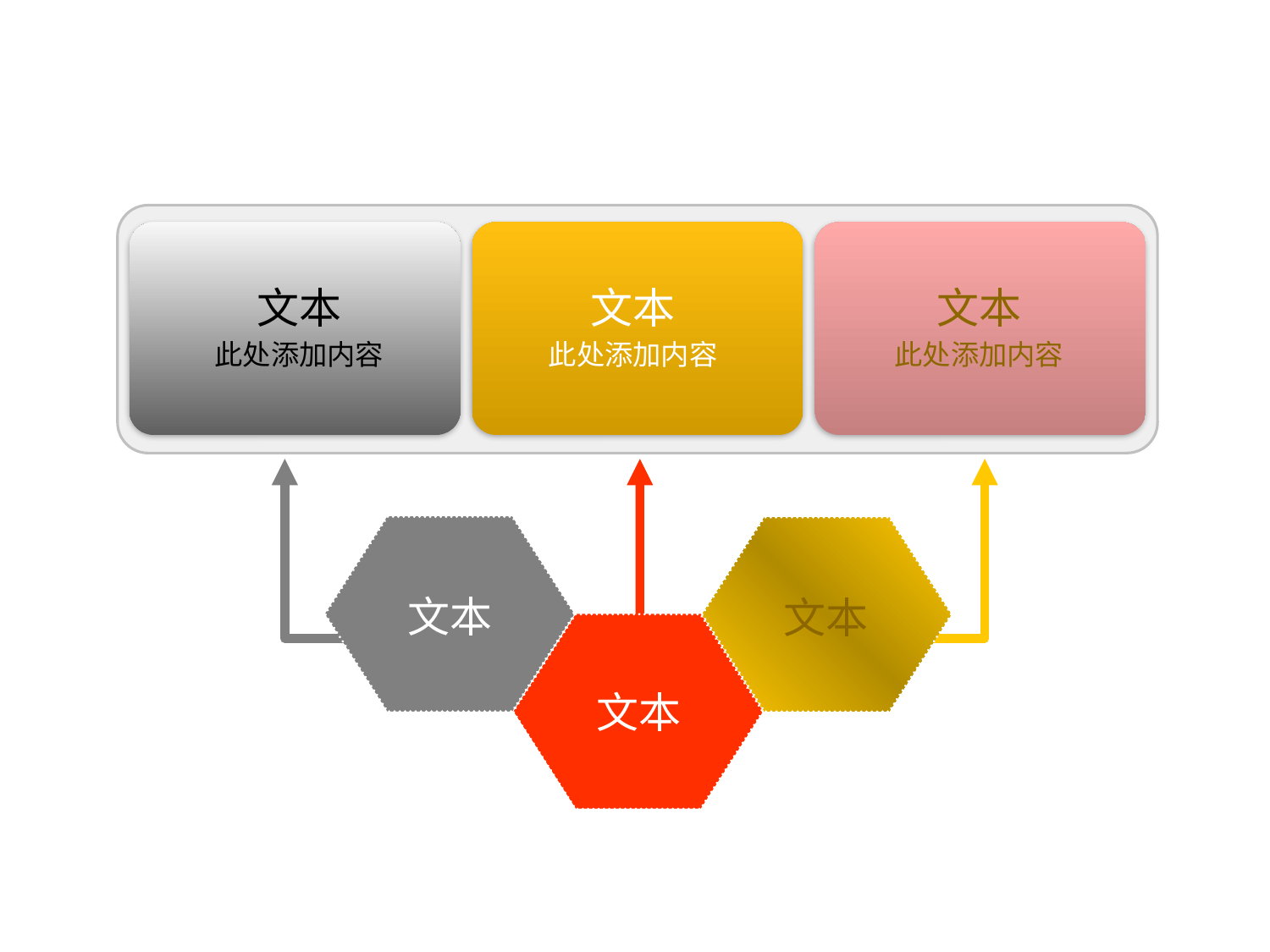

文本
文本
文本
此处添加内容
此处添加内容
此处添加内容

文本
文本

文本